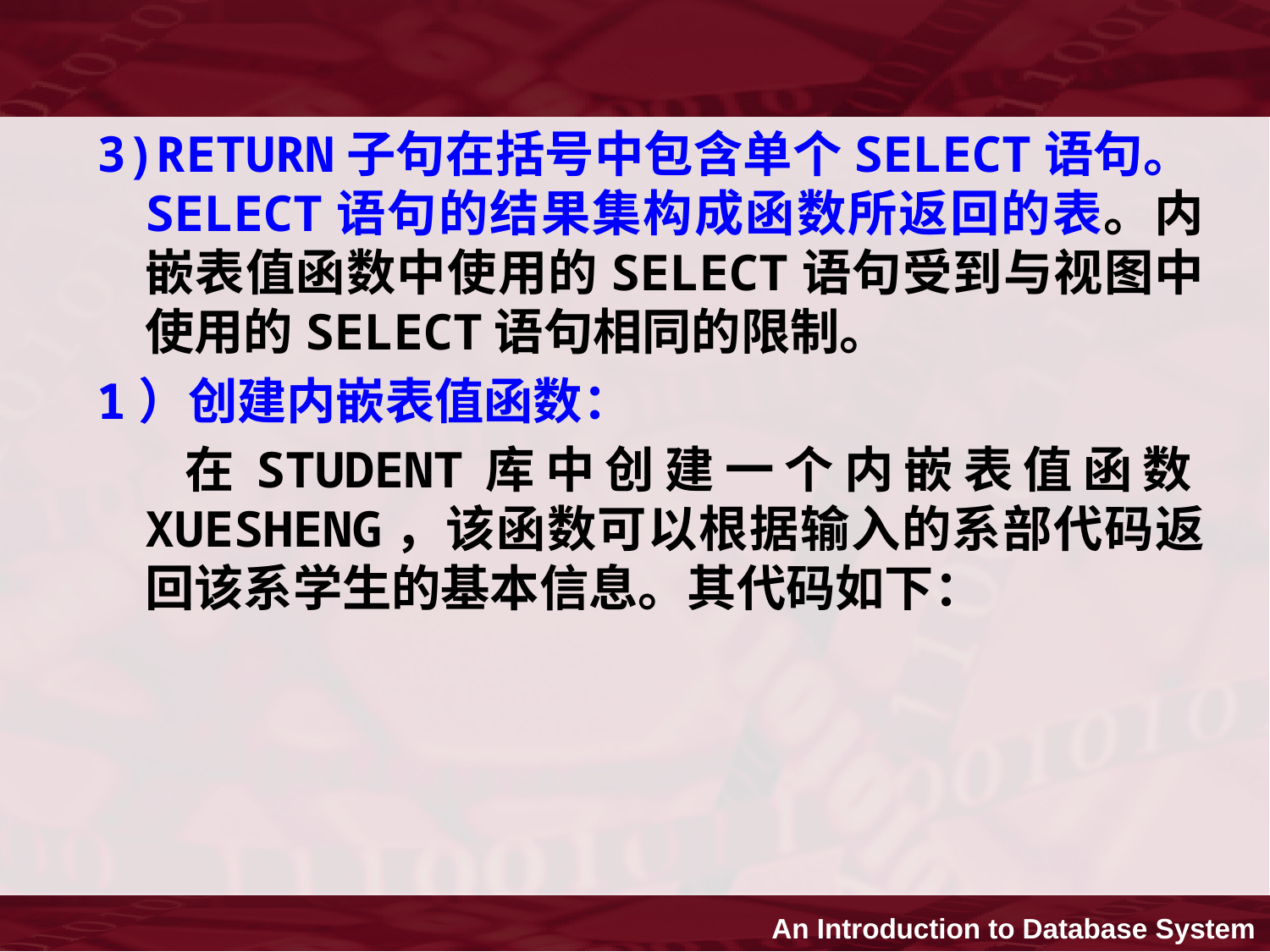

3)RETURN子句在括号中包含单个SELECT语句。SELECT语句的结果集构成函数所返回的表。内嵌表值函数中使用的SELECT语句受到与视图中使用的SELECT语句相同的限制。
1）创建内嵌表值函数：
   在STUDENT库中创建一个内嵌表值函数XUESHENG，该函数可以根据输入的系部代码返回该系学生的基本信息。其代码如下：